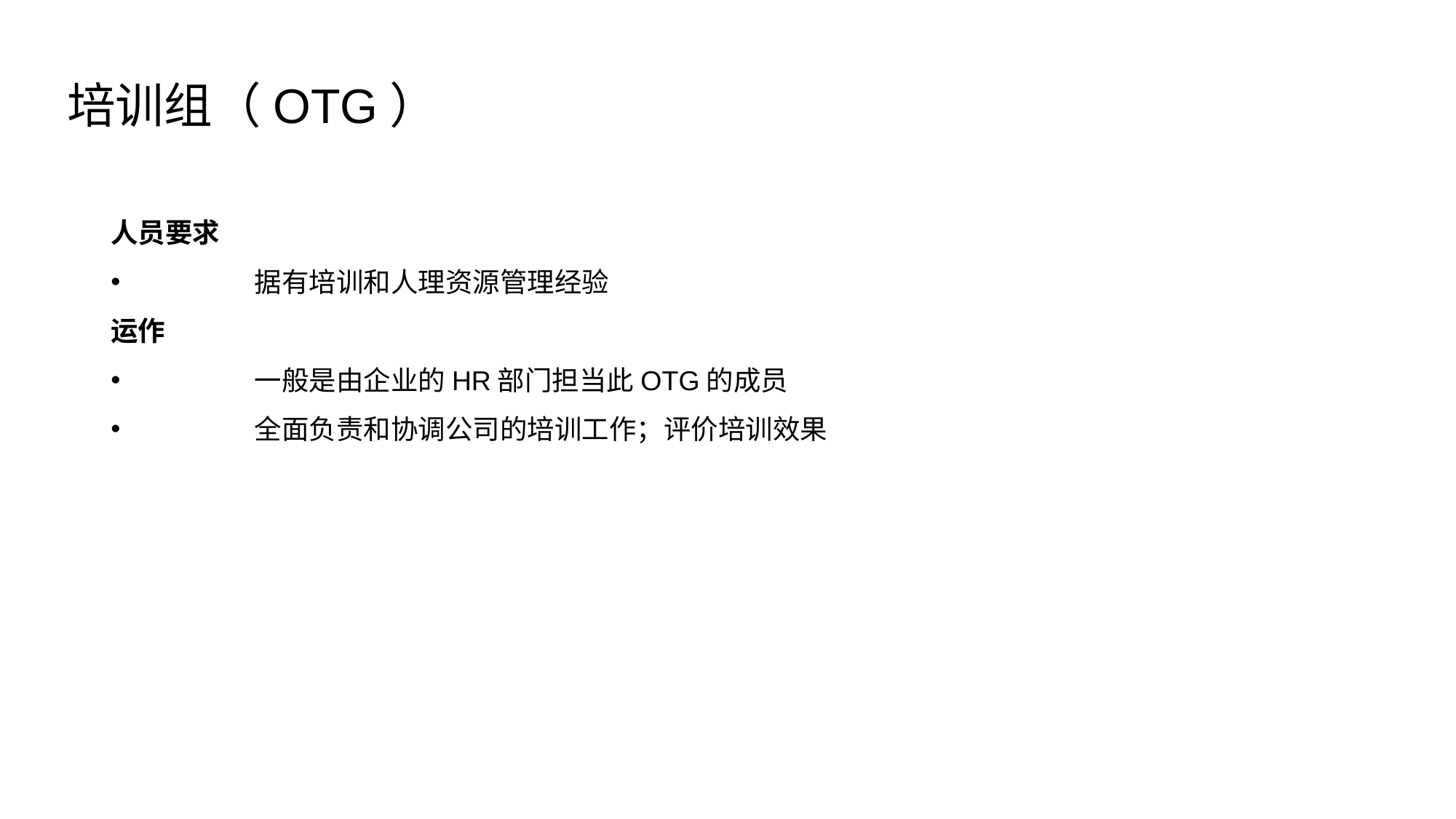

培训组（OTG）
人员要求
	据有培训和人理资源管理经验
运作
	一般是由企业的HR部门担当此OTG的成员
	全面负责和协调公司的培训工作；评价培训效果